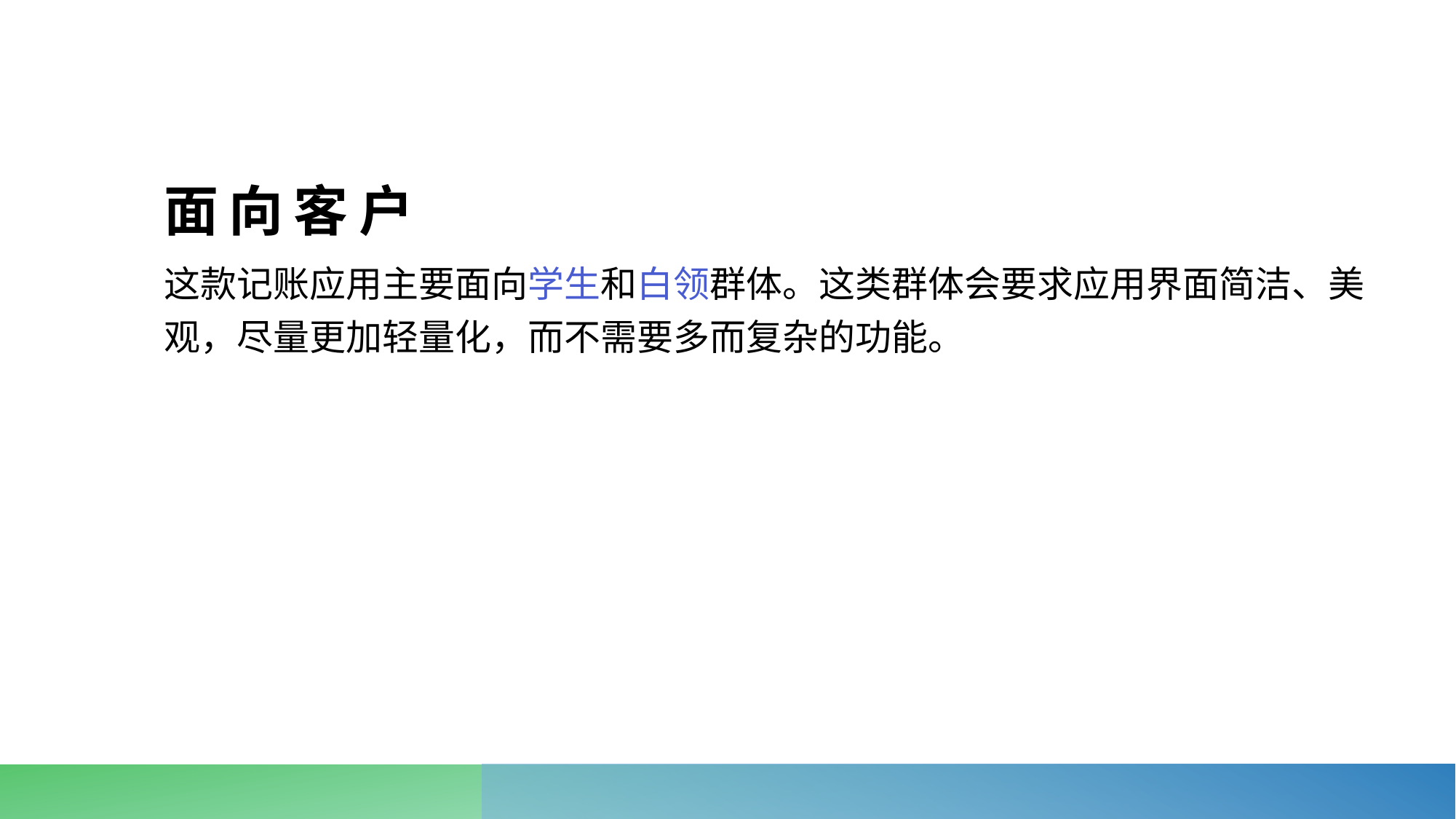

# 面向客户
这款记账应用主要面向学生和白领群体。这类群体会要求应用界面简洁、美观，尽量更加轻量化，而不需要多而复杂的功能。